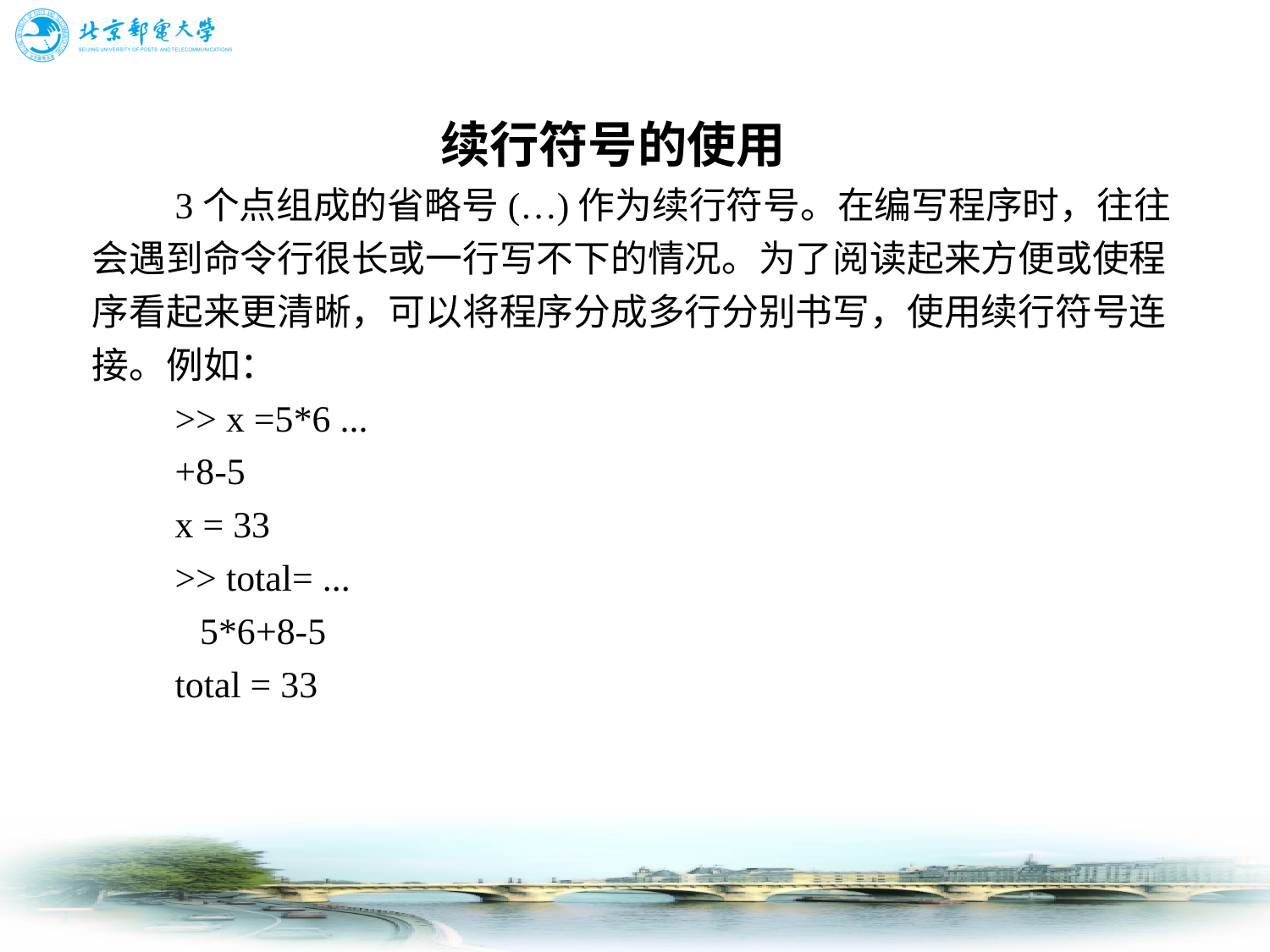

# 续行符号的使用 　　3个点组成的省略号(…)作为续行符号。在编写程序时，往往会遇到命令行很长或一行写不下的情况。为了阅读起来方便或使程序看起来更清晰，可以将程序分成多行分别书写，使用续行符号连接。例如： 　　>> x =5*6 ... 　　+8-5 　　x = 33 　　>> total= ... 　　   5*6+8-5 　　total = 33